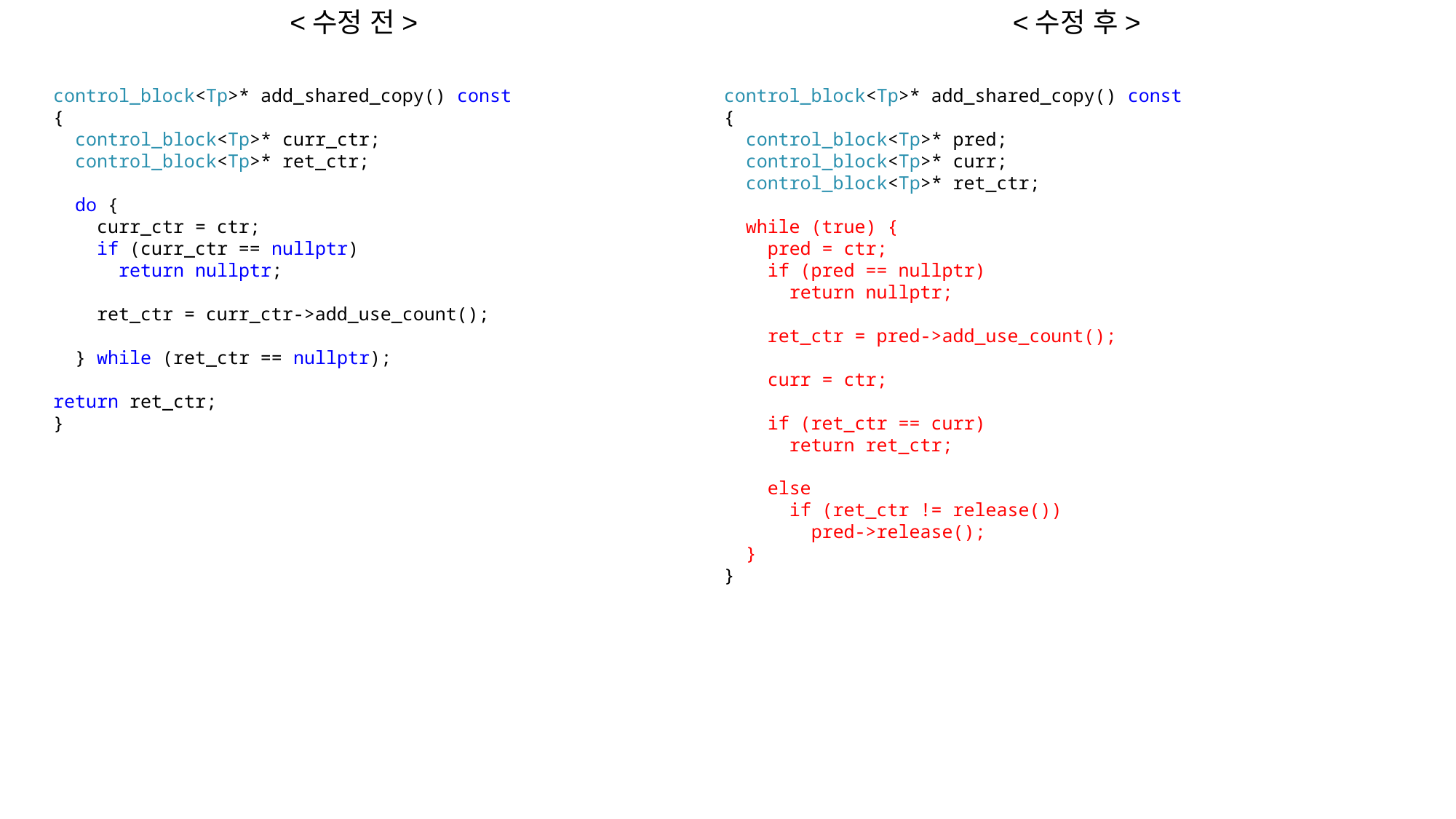

<수정 전>
<수정 후>
control_block<Tp>* add_shared_copy() const
{
  control_block<Tp>* curr_ctr;
  control_block<Tp>* ret_ctr;

  do {
    curr_ctr = ctr;
    if (curr_ctr == nullptr)
      return nullptr;

    ret_ctr = curr_ctr->add_use_count();

  } while (ret_ctr == nullptr);

return ret_ctr;
}
control_block<Tp>* add_shared_copy() const
{
  control_block<Tp>* pred;
  control_block<Tp>* curr;
  control_block<Tp>* ret_ctr;

  while (true) {
    pred = ctr;
    if (pred == nullptr)
      return nullptr;

    ret_ctr = pred->add_use_count();

    curr = ctr;

    if (ret_ctr == curr)
      return ret_ctr;

    else
      if (ret_ctr != release())
        pred->release();
  }
}